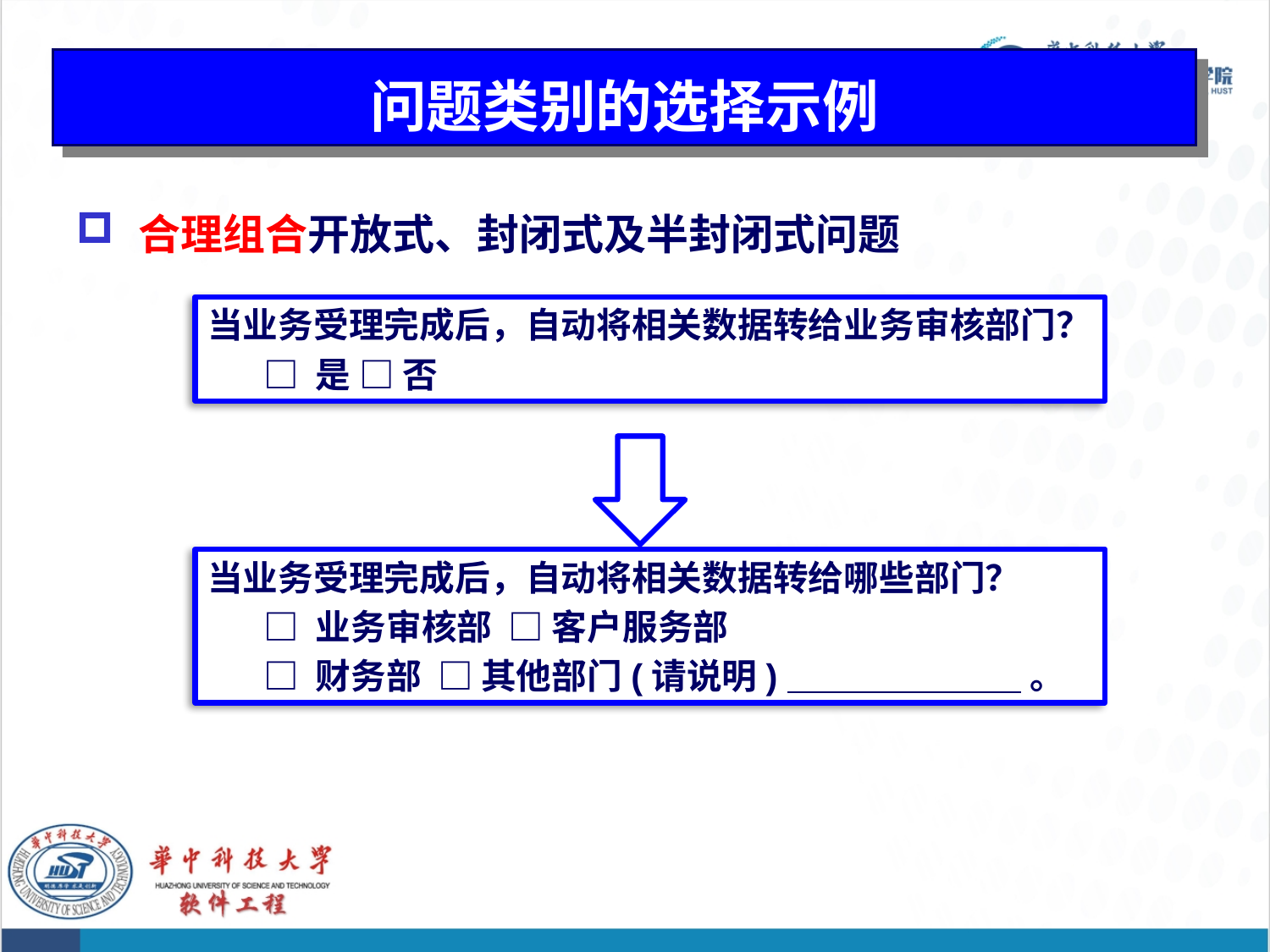

# 问题类别的选择示例
合理组合开放式、封闭式及半封闭式问题
当业务受理完成后，自动将相关数据转给业务审核部门？
       □ 是 □ 否

当业务受理完成后，自动将相关数据转给哪些部门？
       □ 业务审核部  □ 客户服务部
       □ 财务部  □ 其他部门(请说明)                         。